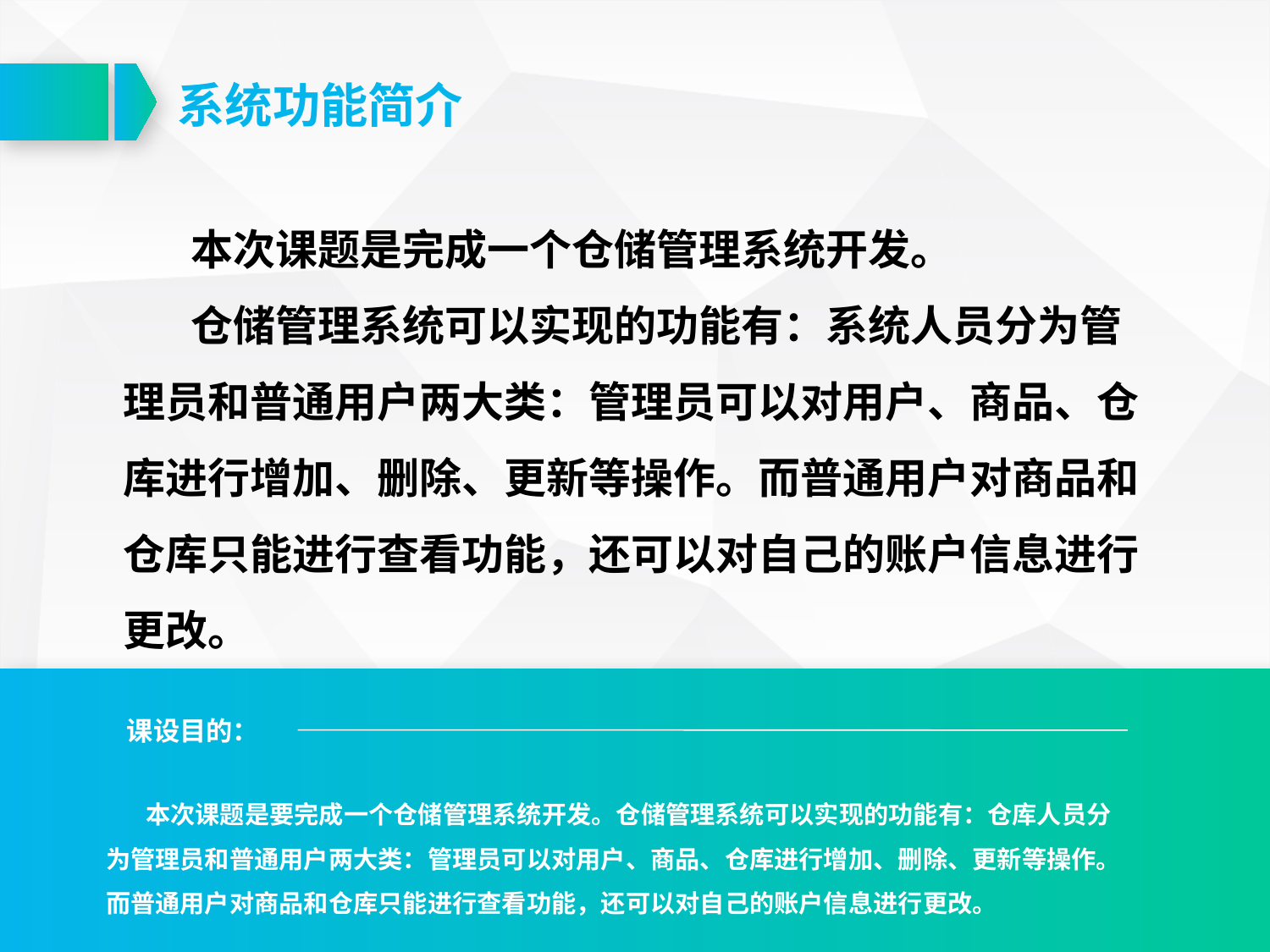

系统功能简介
      本次课题是完成一个仓储管理系统开发。
      仓储管理系统可以实现的功能有：系统人员分为管理员和普通用户两大类：管理员可以对用户、商品、仓库进行增加、删除、更新等操作。而普通用户对商品和仓库只能进行查看功能，还可以对自己的账户信息进行更改。

课设目的：
      本次课题是要完成一个仓储管理系统开发。仓储管理系统可以实现的功能有：仓库人员分为管理员和普通用户两大类：管理员可以对用户、商品、仓库进行增加、删除、更新等操作。而普通用户对商品和仓库只能进行查看功能，还可以对自己的账户信息进行更改。